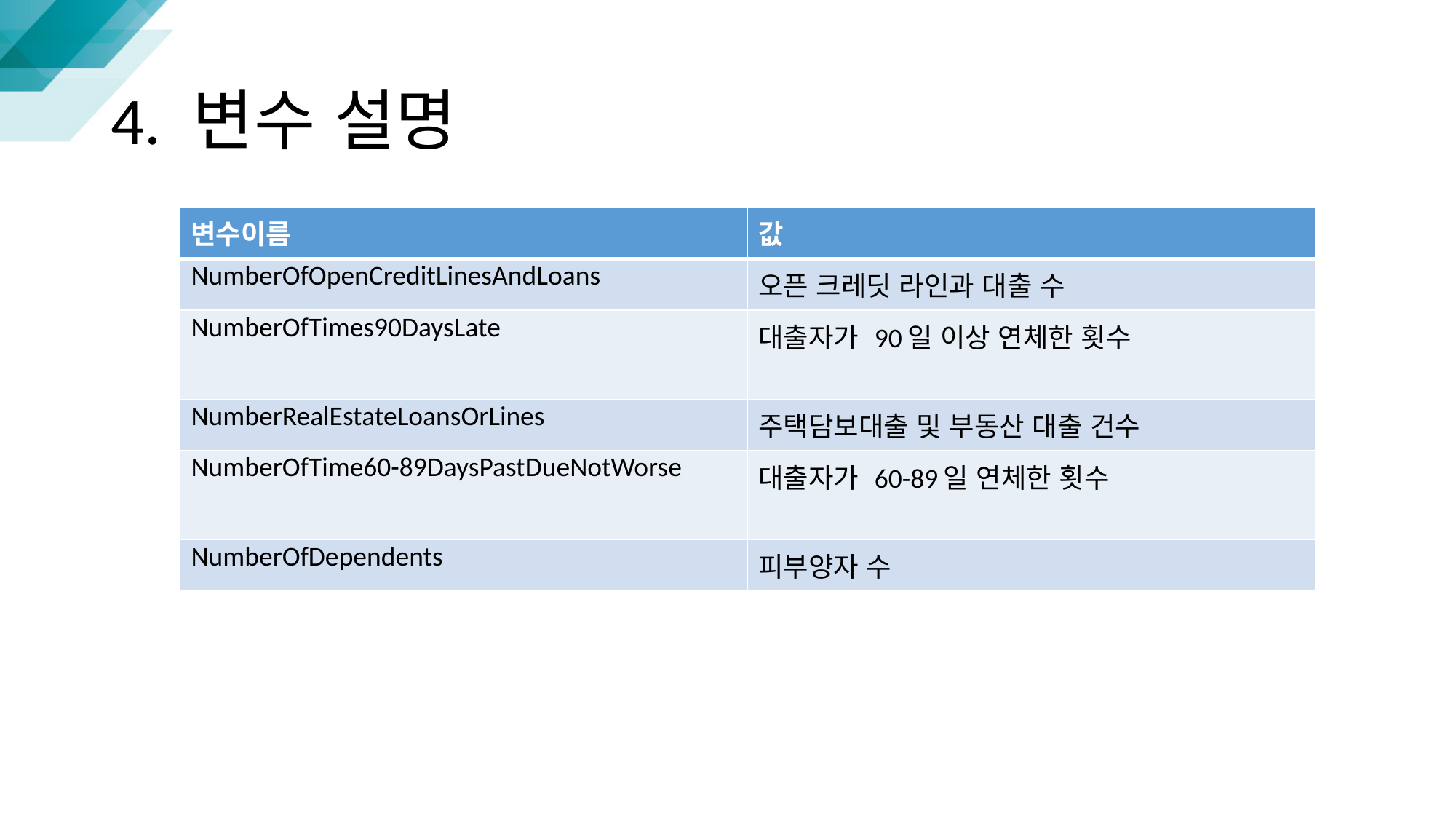

# 4. 변수 설명
| 변수이름 | 값 |
| --- | --- |
| NumberOfOpenCreditLinesAndLoans | 오픈 크레딧 라인과 대출 수 |
| NumberOfTimes90DaysLate | 대출자가 90일 이상 연체한 횟수 |
| NumberRealEstateLoansOrLines | 주택담보대출 및 부동산 대출 건수 |
| NumberOfTime60-89DaysPastDueNotWorse | 대출자가 60-89일 연체한 횟수 |
| NumberOfDependents | 피부양자 수 |